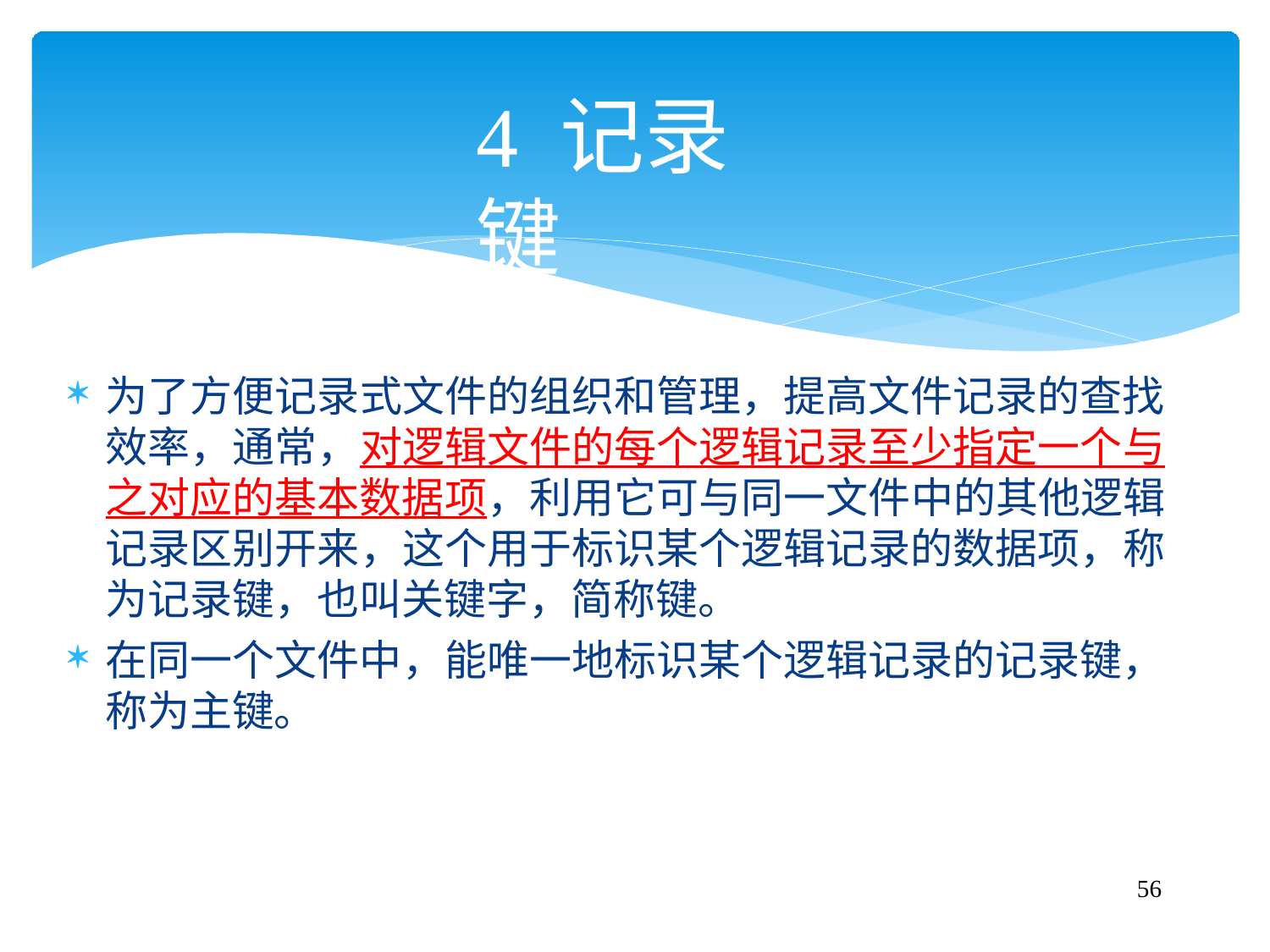

# 4 记录键

为了方便记录式文件的组织和管理，提高文件记录的查找 效率，通常，对逻辑文件的每个逻辑记录至少指定一个与 之对应的基本数据项，利用它可与同一文件中的其他逻辑 记录区别开来，这个用于标识某个逻辑记录的数据项，称 为记录键，也叫关键字，简称键。
在同一个文件中，能唯一地标识某个逻辑记录的记录键， 称为主键。
56